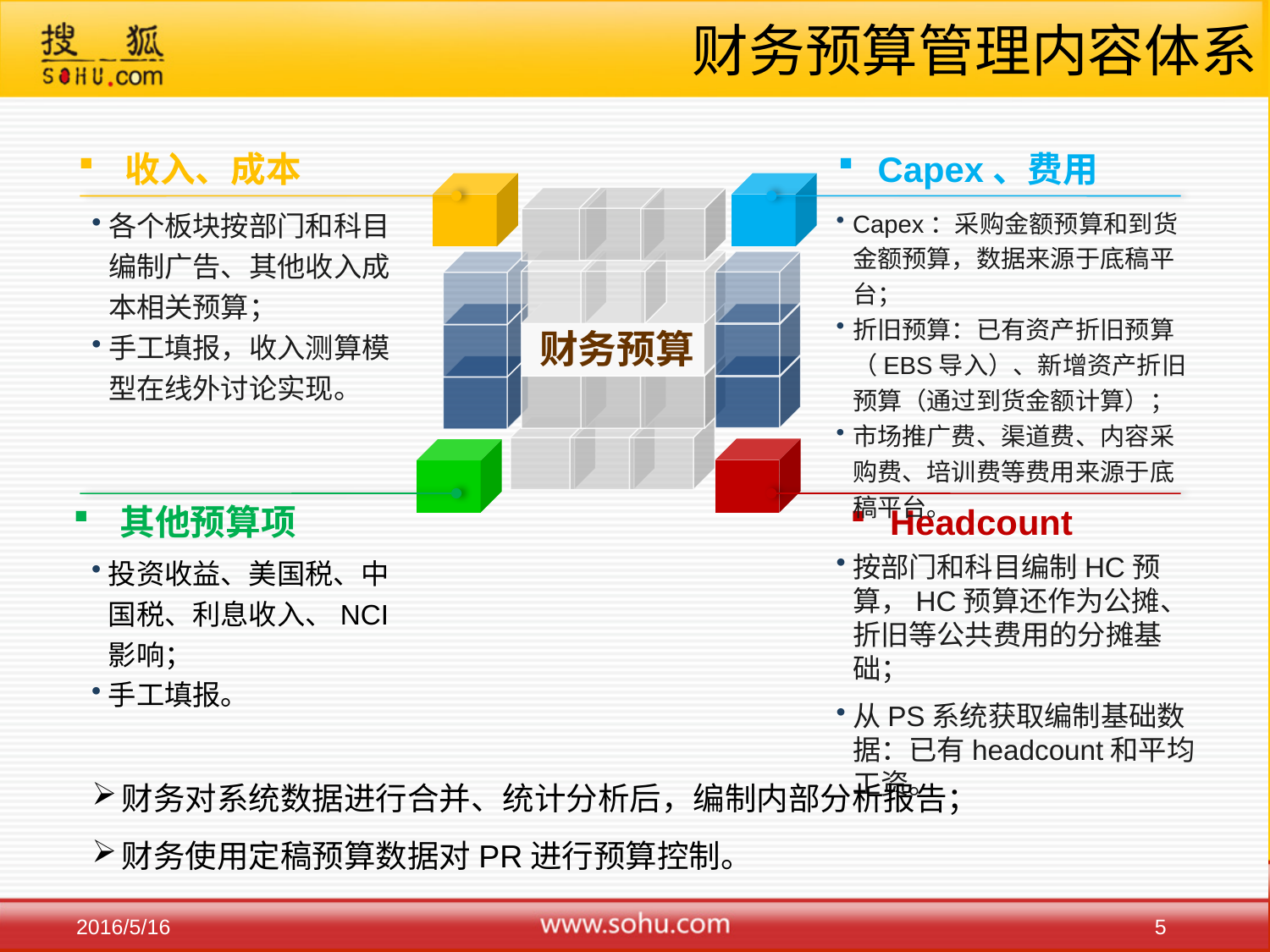

# 财务预算管理内容体系
 收入、成本
 Capex、费用

各个板块按部门和科目编制广告、其他收入成本相关预算；
手工填报，收入测算模型在线外讨论实现。

Capex：采购金额预算和到货金额预算，数据来源于底稿平台；
折旧预算：已有资产折旧预算（EBS导入）、新增资产折旧预算（通过到货金额计算）；
市场推广费、渠道费、内容采购费、培训费等费用来源于底稿平台。

财务预算

 其他预算项
 Headcount
投资收益、美国税、中国税、利息收入、NCI影响；
手工填报。
按部门和科目编制HC预算，HC预算还作为公摊、折旧等公共费用的分摊基础；
从PS系统获取编制基础数据：已有headcount和平均工资。
财务对系统数据进行合并、统计分析后，编制内部分析报告；
财务使用定稿预算数据对PR进行预算控制。
5